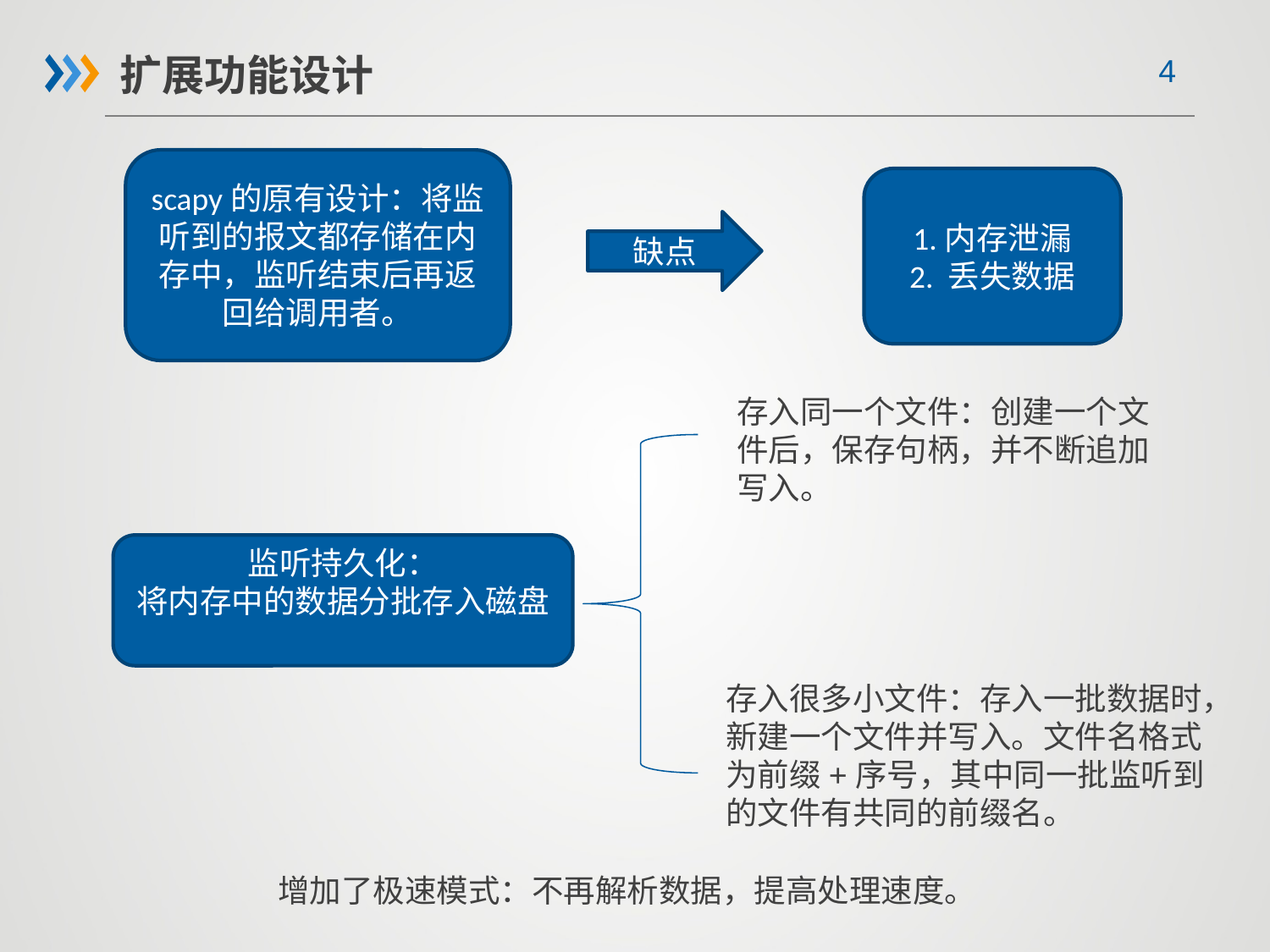

扩展功能设计
scapy的原有设计：将监听到的报文都存储在内存中，监听结束后再返回给调用者。
1.内存泄漏
2. 丢失数据
缺点
存入同一个文件：创建一个文件后，保存句柄，并不断追加写入。

监听持久化：
将内存中的数据分批存入磁盘

存入很多小文件：存入一批数据时，新建一个文件并写入。文件名格式为前缀+序号，其中同一批监听到的文件有共同的前缀名。
增加了极速模式：不再解析数据，提高处理速度。